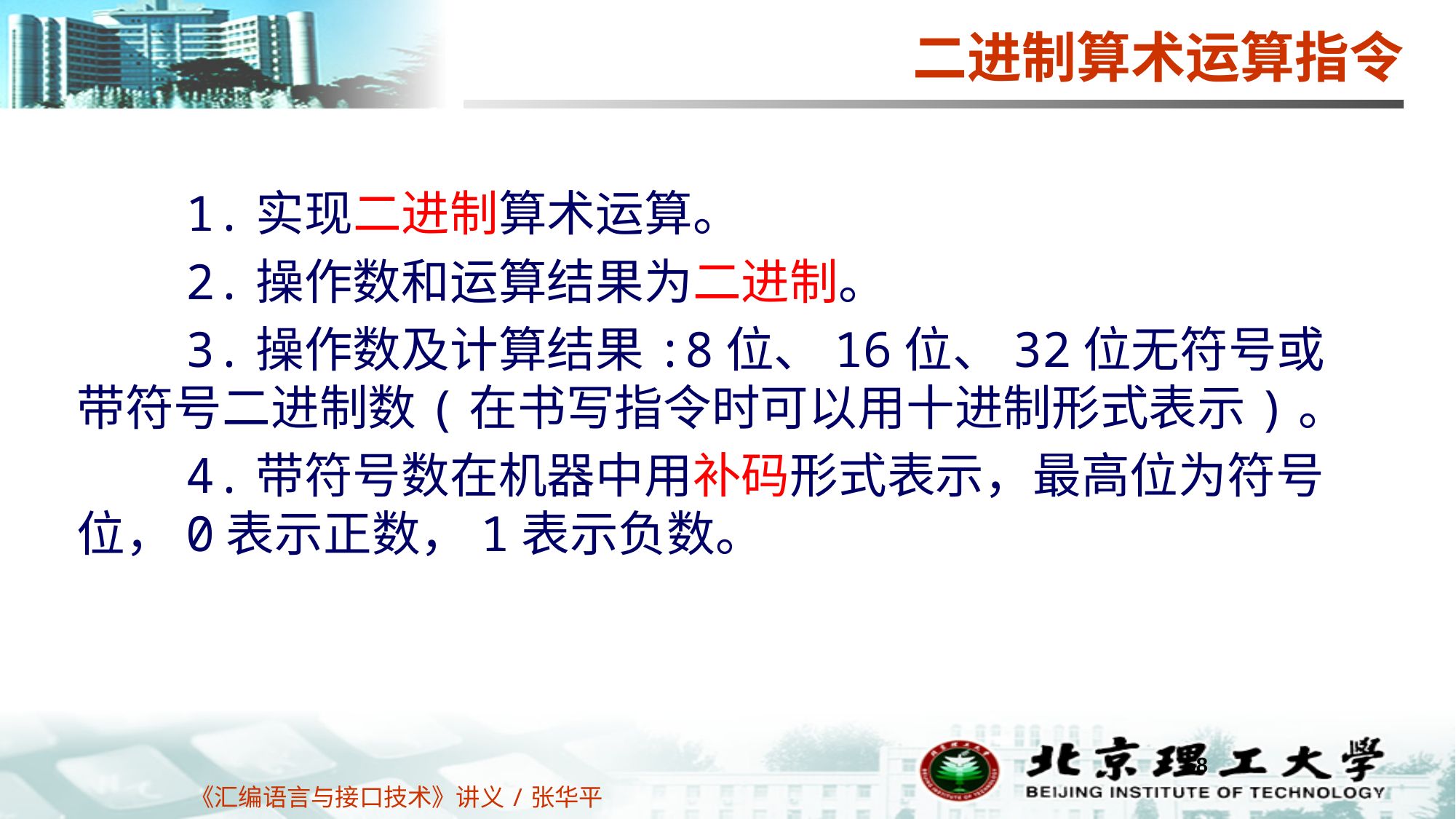

二进制算术运算指令
	1.实现二进制算术运算。
	2.操作数和运算结果为二进制。
	3.操作数及计算结果:8位、16位、32位无符号或带符号二进制数(在书写指令时可以用十进制形式表示)。
	4.带符号数在机器中用补码形式表示，最高位为符号位，0表示正数，1表示负数。
68